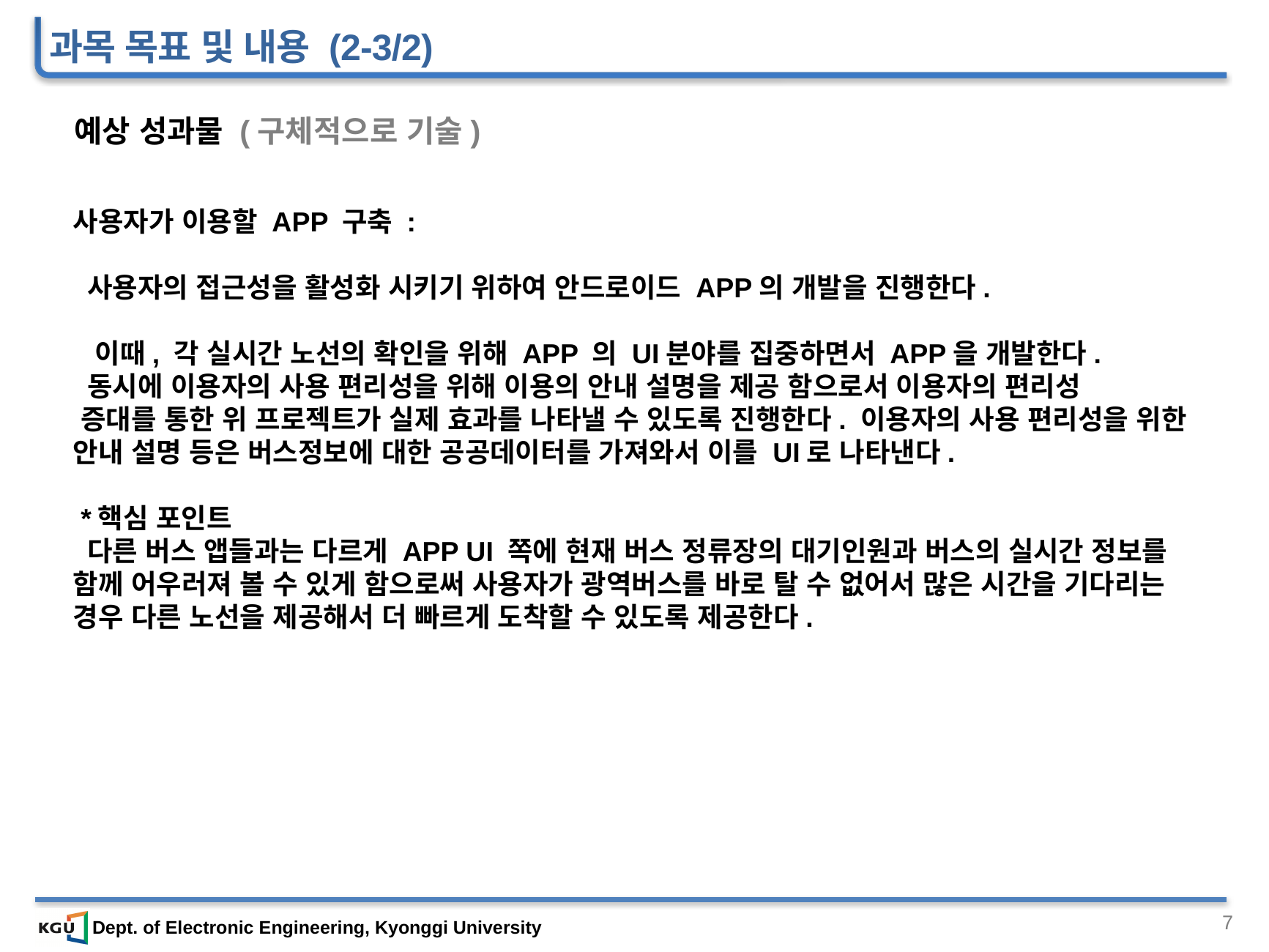

과목 목표 및 내용 (2-3/2)
  예상 성과물 (구체적으로 기술)

사용자가 이용할 APP 구축 :
 사용자의 접근성을 활성화 시키기 위하여 안드로이드 APP의 개발을 진행한다.
  이때, 각 실시간 노선의 확인을 위해 APP 의 UI분야를 집중하면서 APP을 개발한다.
 동시에 이용자의 사용 편리성을 위해 이용의 안내 설명을 제공 함으로서 이용자의 편리성
 증대를 통한 위 프로젝트가 실제 효과를 나타낼 수 있도록 진행한다. 이용자의 사용 편리성을 위한 안내 설명 등은 버스정보에 대한 공공데이터를 가져와서 이를 UI로 나타낸다.

 *핵심 포인트
 다른 버스 앱들과는 다르게 APP UI 쪽에 현재 버스 정류장의 대기인원과 버스의 실시간 정보를 함께 어우러져 볼 수 있게 함으로써 사용자가 광역버스를 바로 탈 수 없어서 많은 시간을 기다리는 경우 다른 노선을 제공해서 더 빠르게 도착할 수 있도록 제공한다.